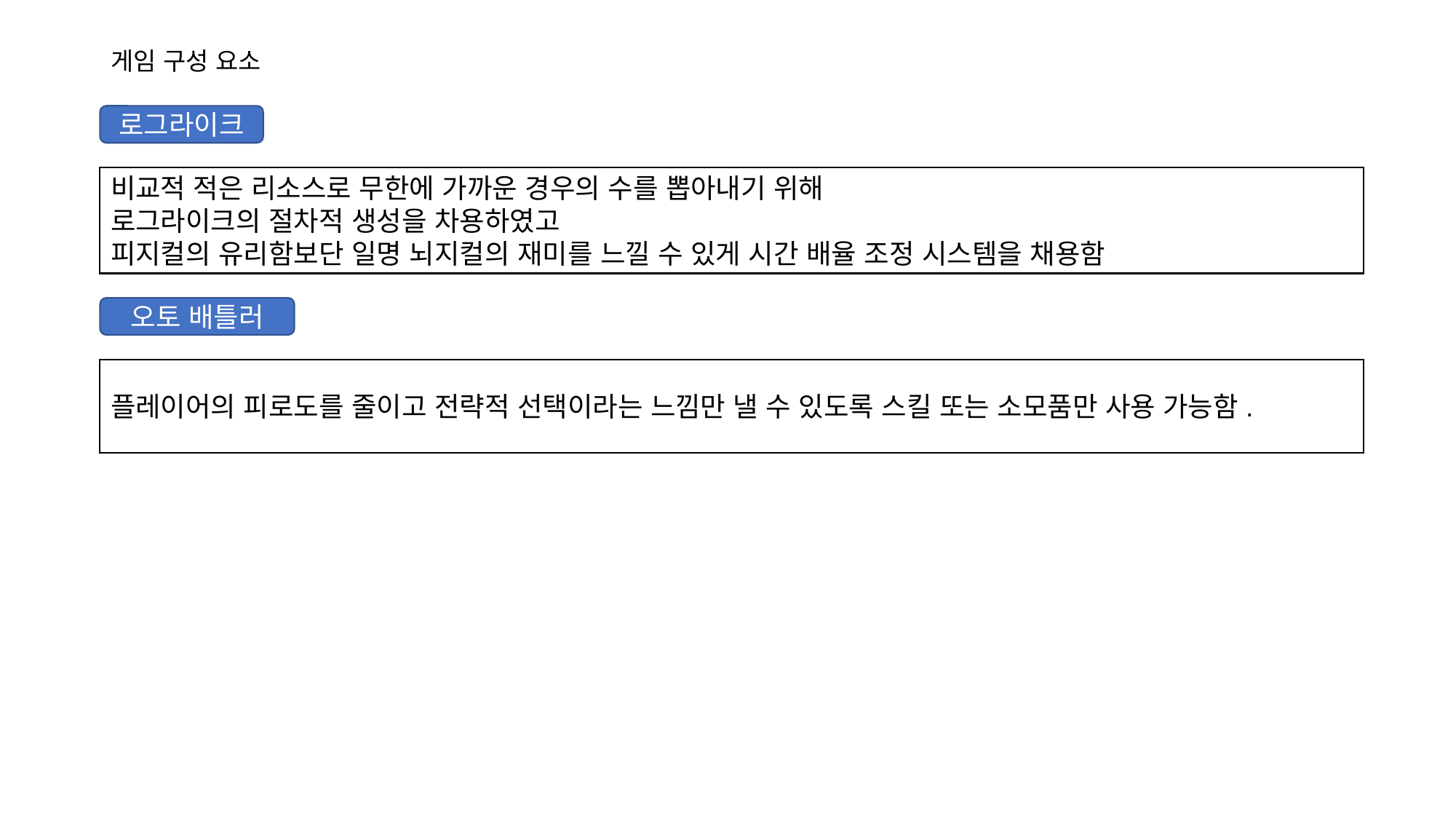

# 게임 구성 요소
로그라이크
비교적 적은 리소스로 무한에 가까운 경우의 수를 뽑아내기 위해
로그라이크의 절차적 생성을 차용하였고
피지컬의 유리함보단 일명 뇌지컬의 재미를 느낄 수 있게 시간 배율 조정 시스템을 채용함
오토 배틀러
플레이어의 피로도를 줄이고 전략적 선택이라는 느낌만 낼 수 있도록 스킬 또는 소모품만 사용 가능함.